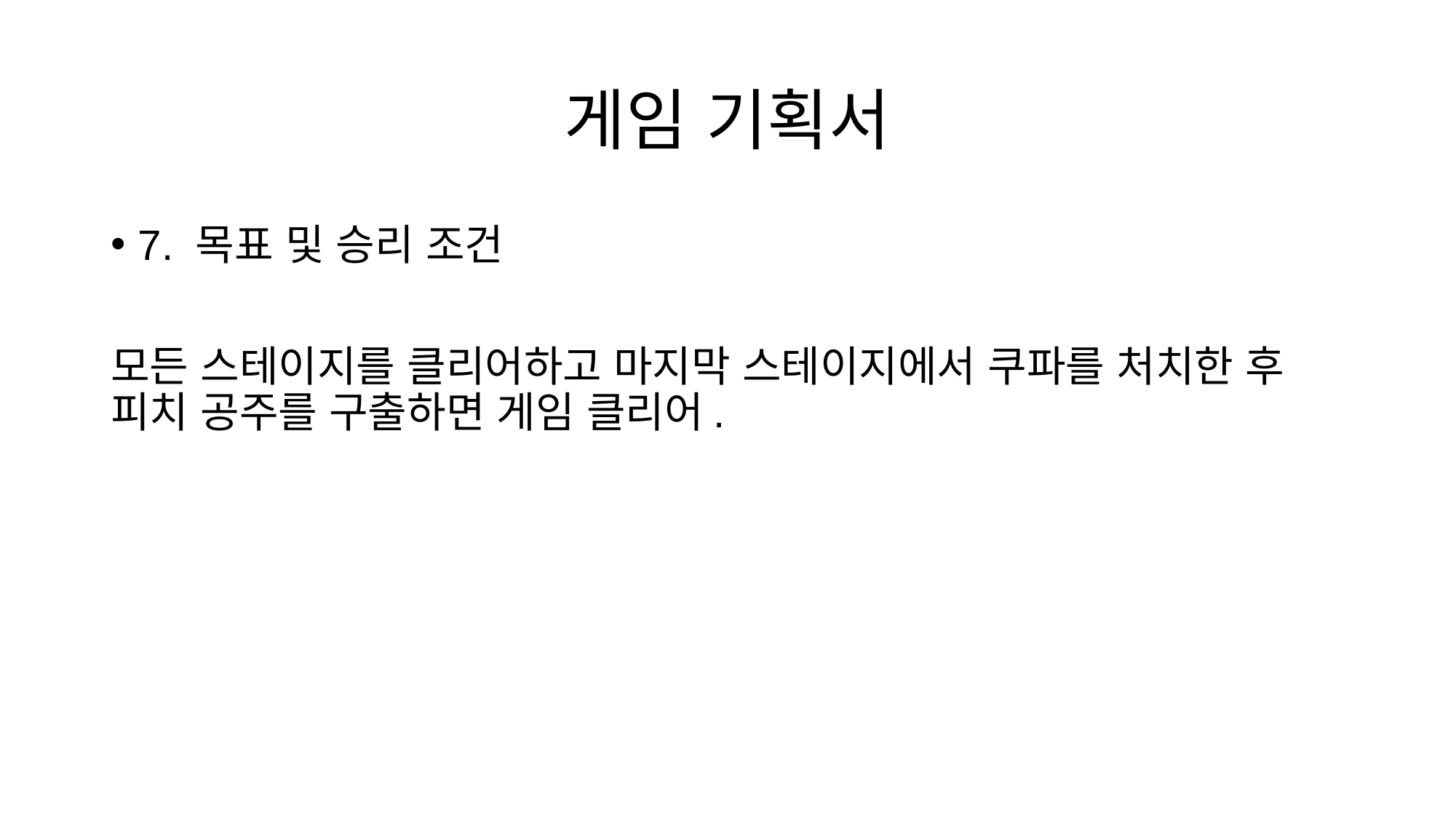

# 게임 기획서
7. 목표 및 승리 조건

모든 스테이지를 클리어하고 마지막 스테이지에서 쿠파를 처치한 후 피치 공주를 구출하면 게임 클리어.